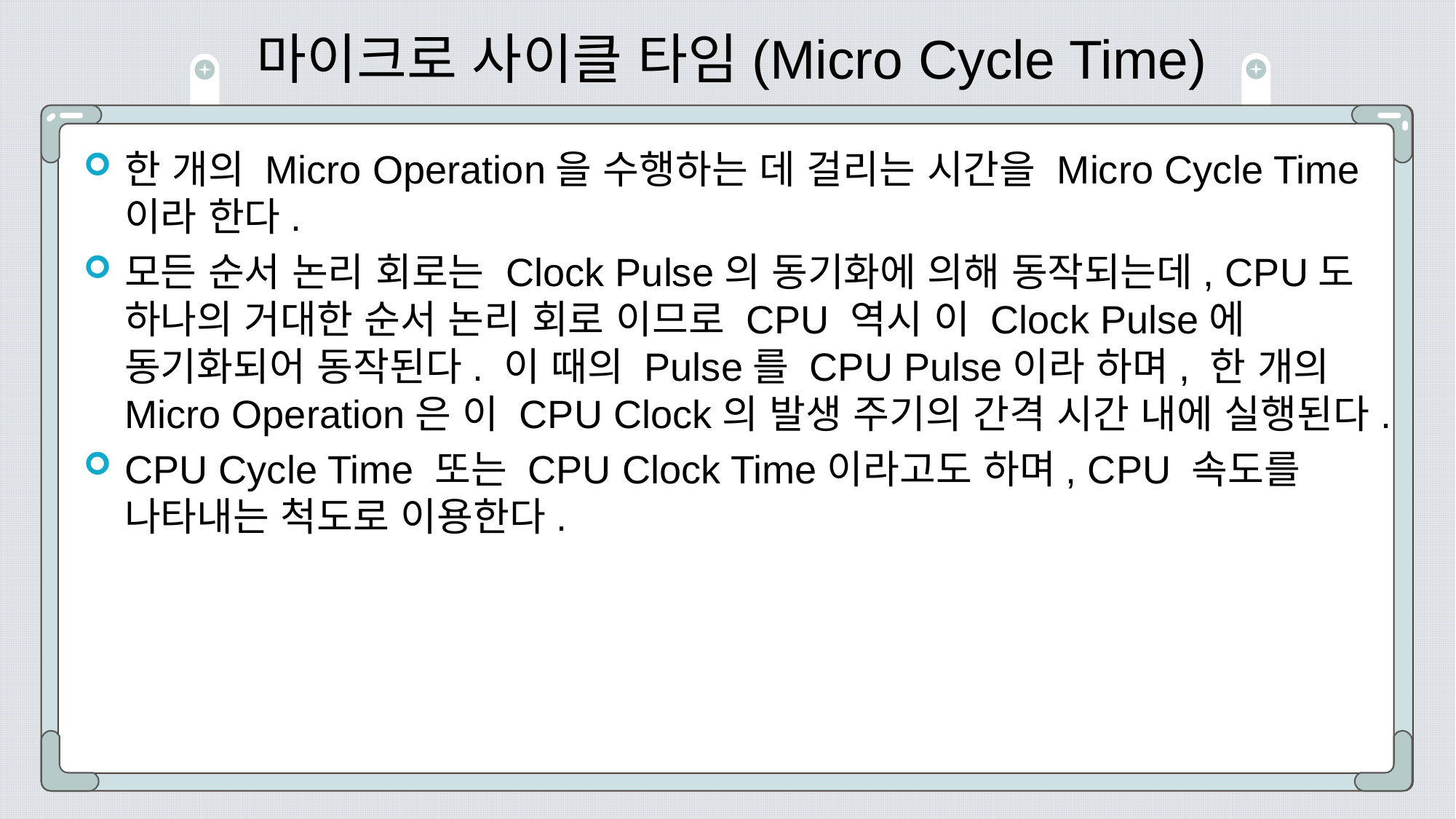

# 마이크로 사이클 타임(Micro Cycle Time)
한 개의 Micro Operation을 수행하는 데 걸리는 시간을 Micro Cycle Time 이라 한다.
모든 순서 논리 회로는 Clock Pulse의 동기화에 의해 동작되는데, CPU도 하나의 거대한 순서 논리 회로 이므로 CPU 역시 이 Clock Pulse에 동기화되어 동작된다. 이 때의 Pulse를 CPU Pulse이라 하며, 한 개의 Micro Operation은 이 CPU Clock의 발생 주기의 간격 시간 내에 실행된다.
CPU Cycle Time 또는 CPU Clock Time이라고도 하며, CPU 속도를 나타내는 척도로 이용한다.